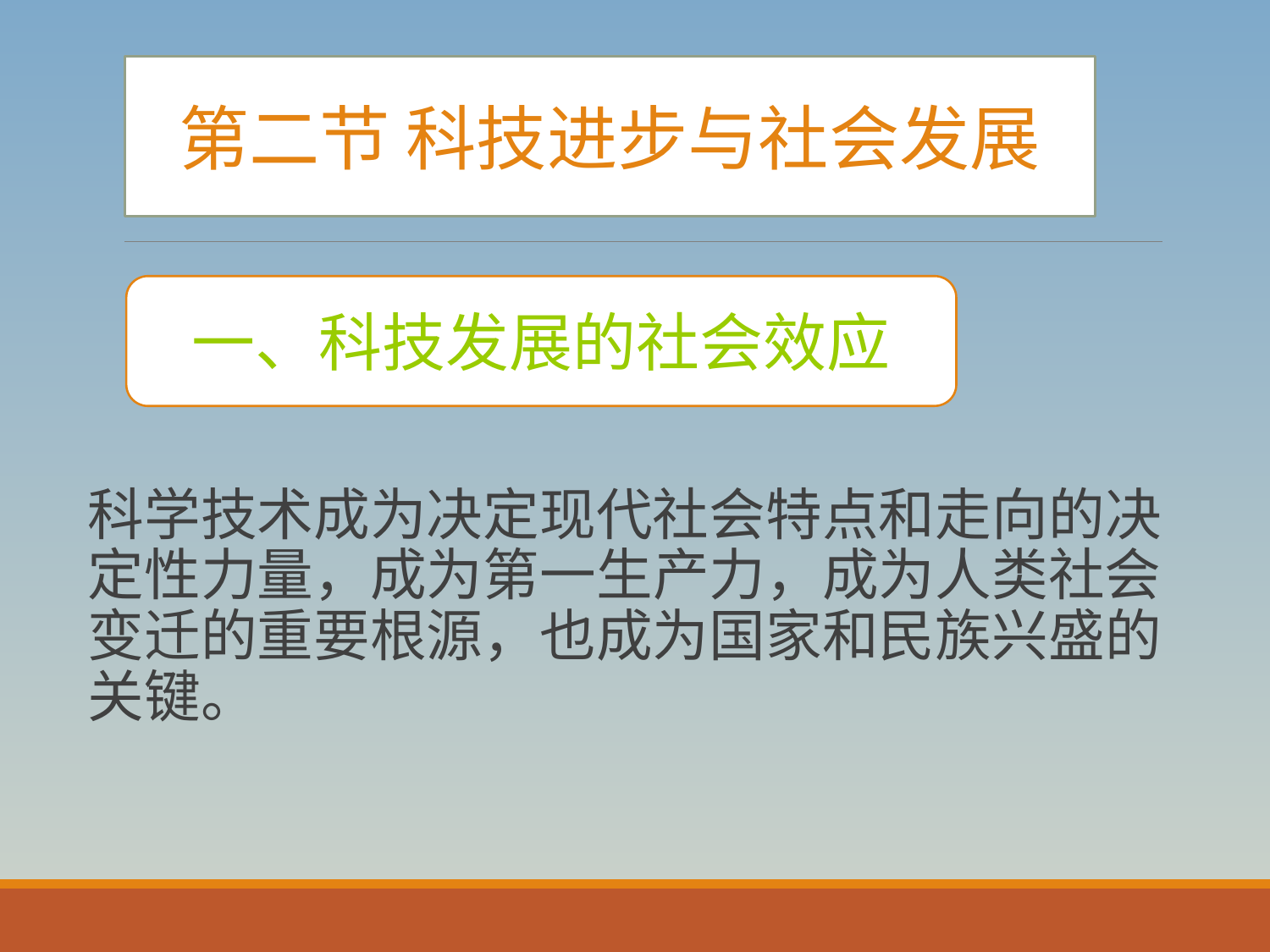

科学技术成为决定现代社会特点和走向的决定性力量，成为第一生产力，成为人类社会变迁的重要根源，也成为国家和民族兴盛的关键。

第二节 科技进步与社会发展
一、科技发展的社会效应